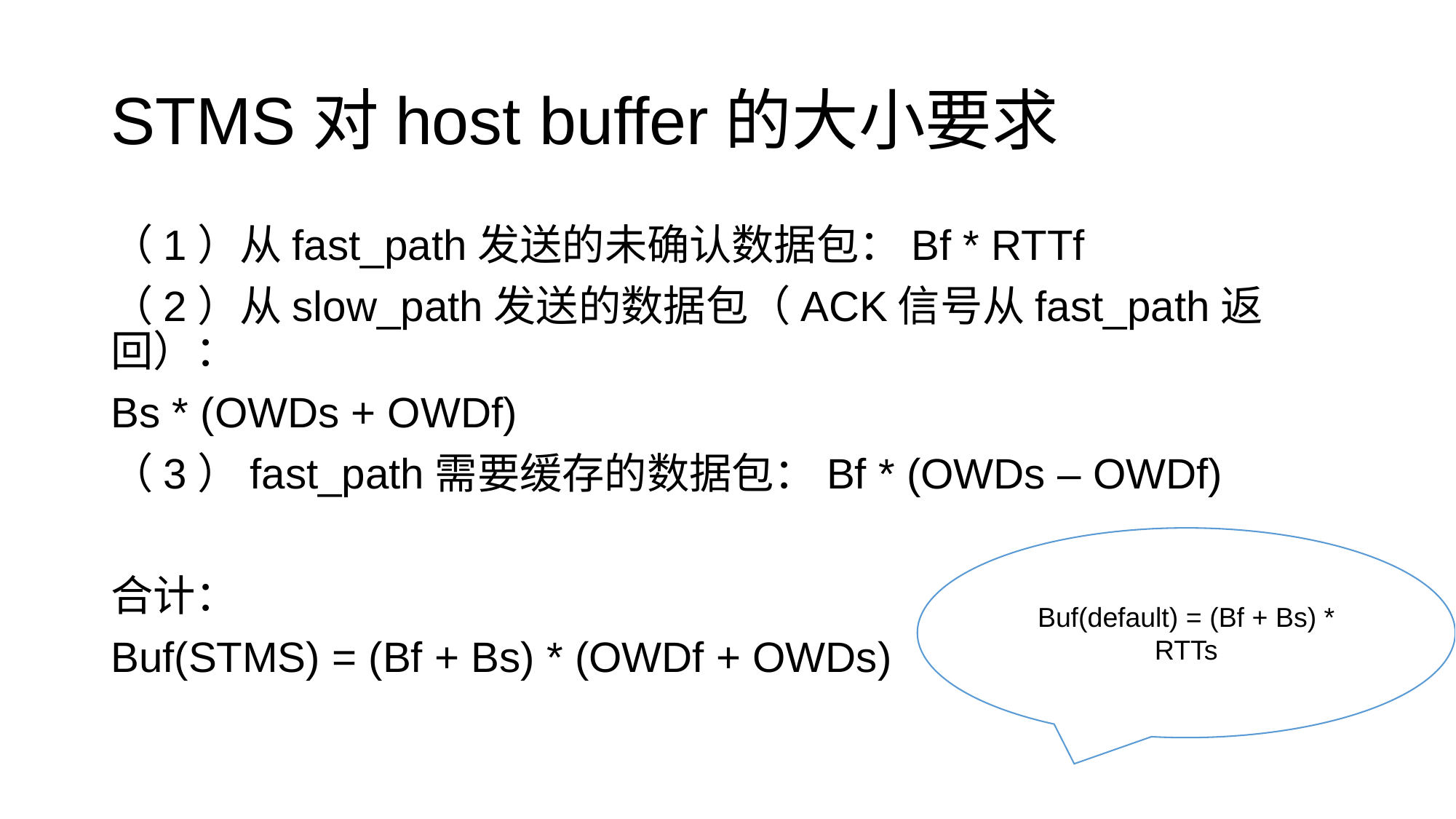

# STMS对host buffer的大小要求
（1）从fast_path发送的未确认数据包：Bf * RTTf
（2）从slow_path发送的数据包（ACK信号从fast_path返回）：
Bs * (OWDs + OWDf)
（3）fast_path需要缓存的数据包：Bf * (OWDs – OWDf)

合计：
Buf(STMS) = (Bf + Bs) * (OWDf + OWDs)
Buf(default) = (Bf + Bs) * RTTs